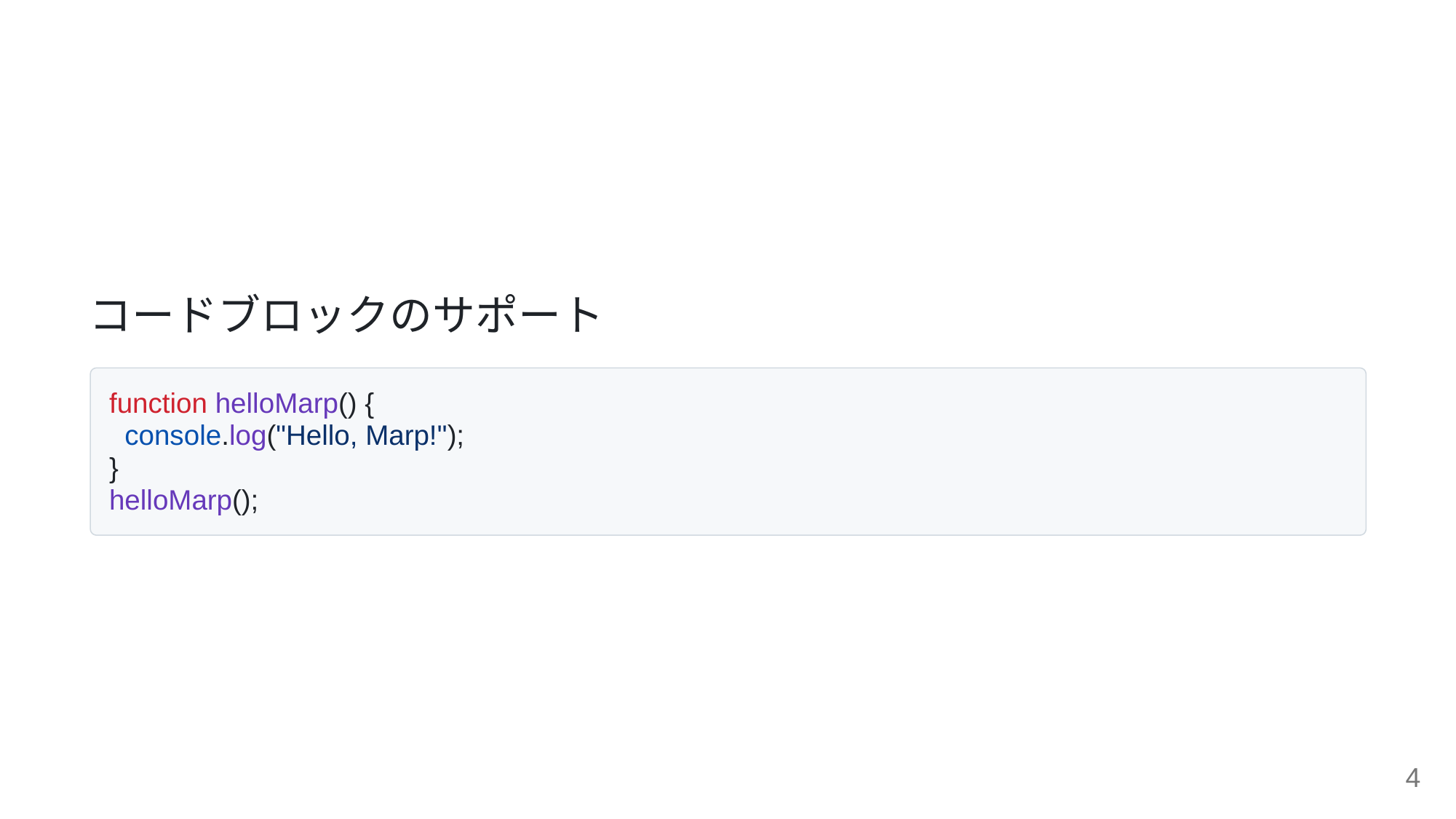

コードブロックのサポート

function helloMarp() {
  console.log("Hello, Marp!");
}
helloMarp();
4